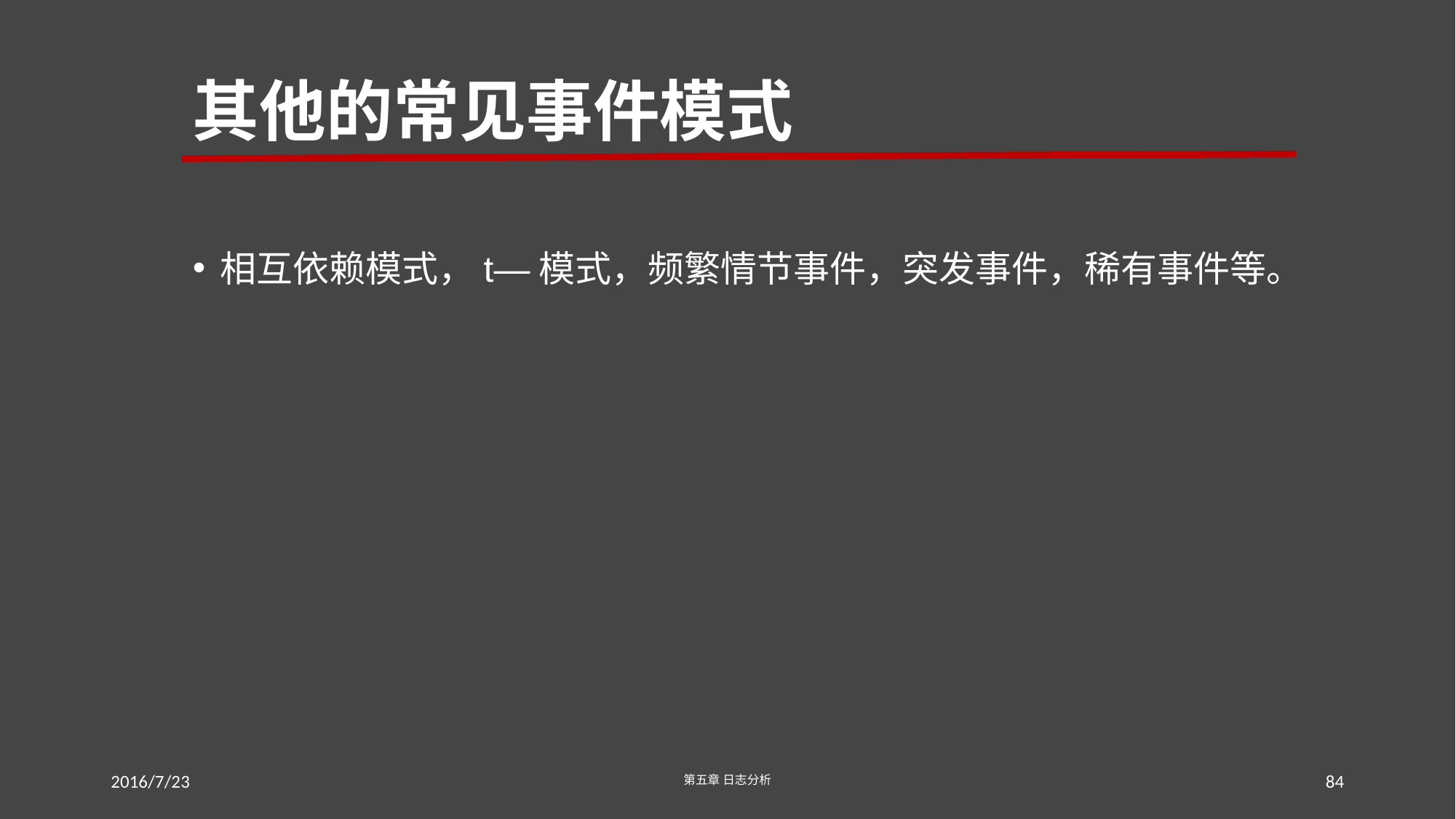

# 其他的常见事件模式
相互依赖模式，t—模式，频繁情节事件，突发事件，稀有事件等。
2016/7/23
第五章 日志分析
84